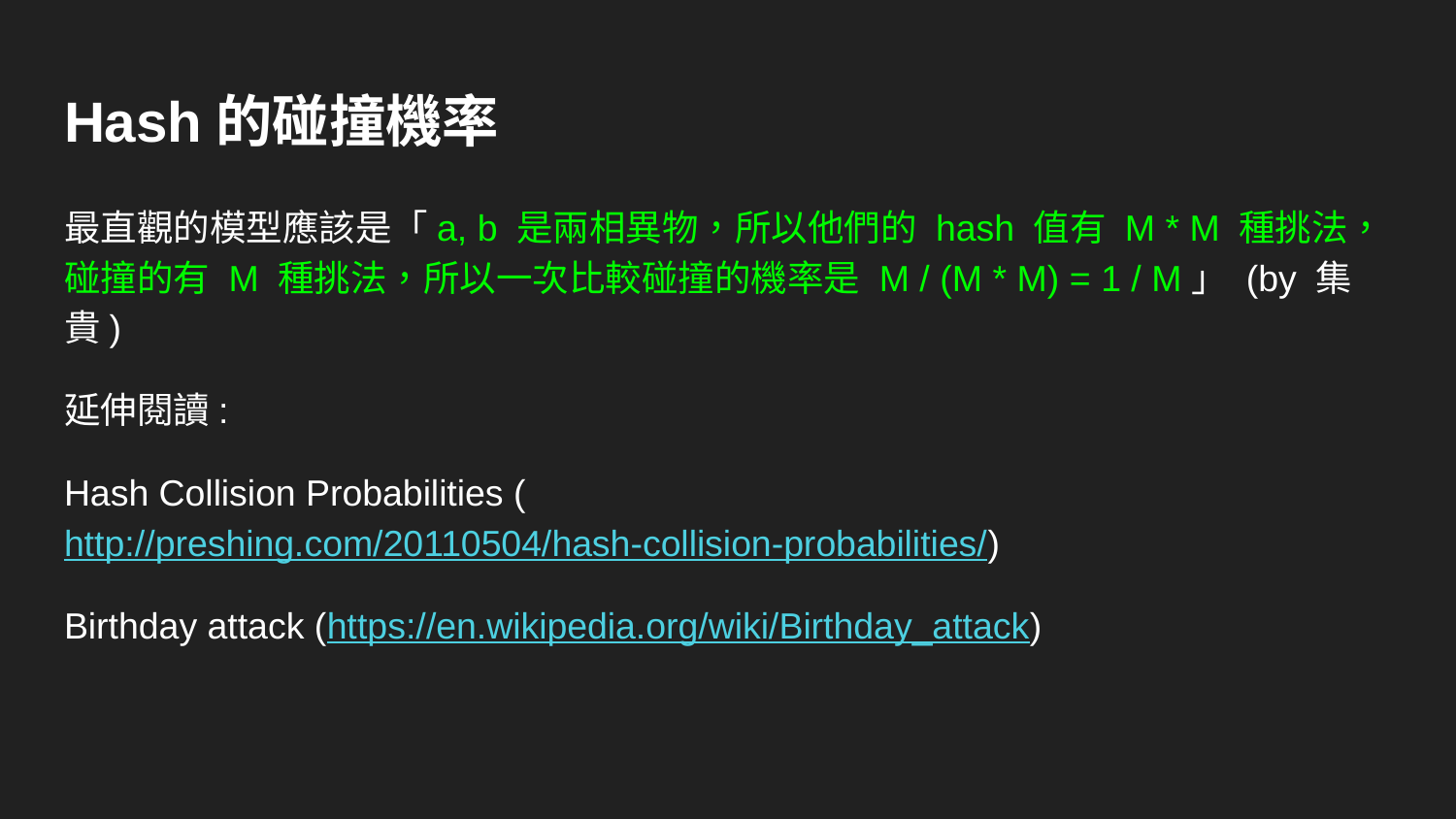

# Hash的碰撞機率
最直觀的模型應該是「a, b 是兩相異物，所以他們的 hash 值有 M * M 種挑法，碰撞的有 M 種挑法，所以一次比較碰撞的機率是 M / (M * M) = 1 / M」 (by 集貴)
延伸閱讀:
Hash Collision Probabilities (http://preshing.com/20110504/hash-collision-probabilities/)
Birthday attack (https://en.wikipedia.org/wiki/Birthday_attack)